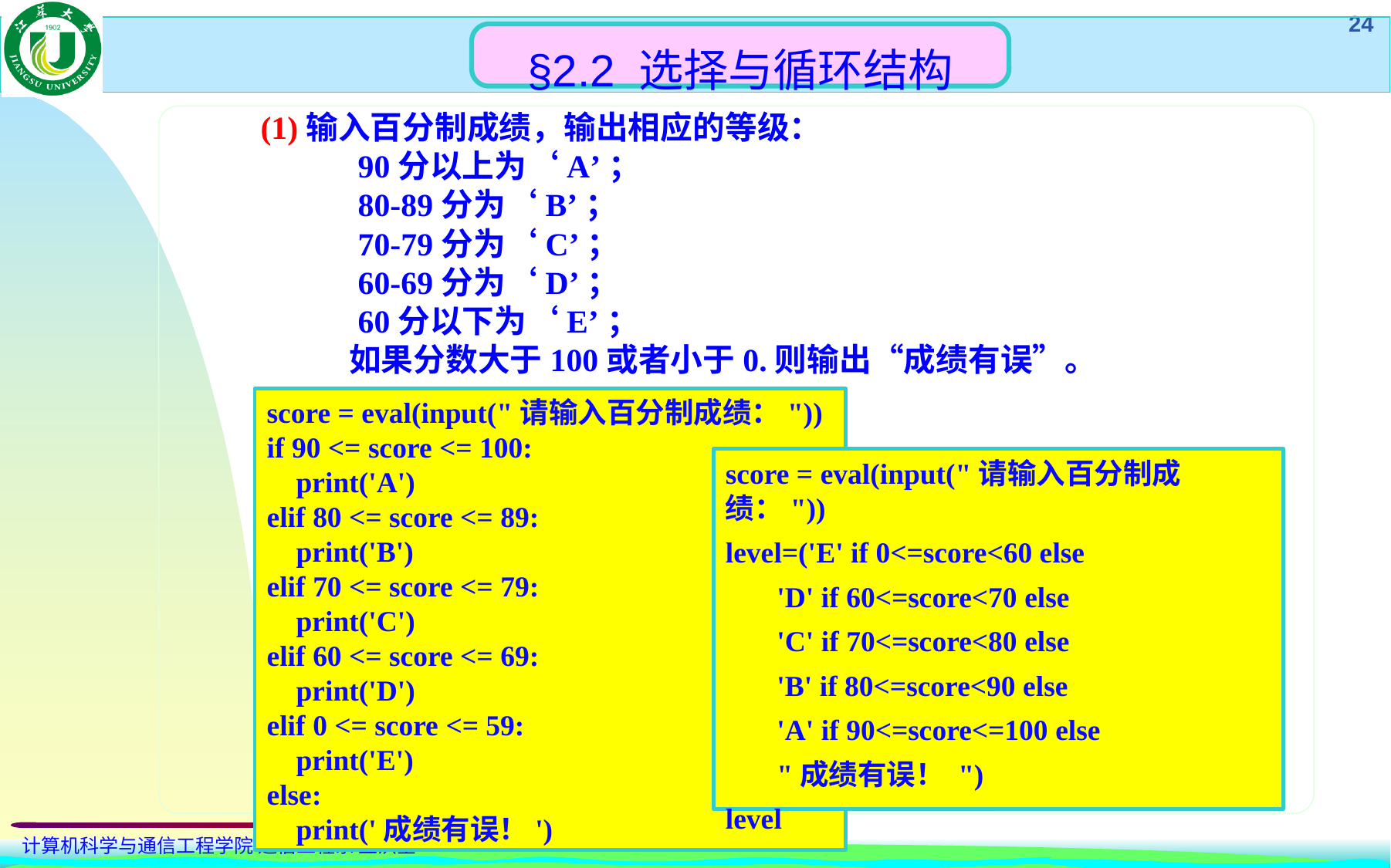

§2.2 选择与循环结构
(1)输入百分制成绩，输出相应的等级：
            90分以上为‘A’；
            80-89分为‘B’；
            70-79分为‘C’；
            60-69分为‘D’；
            60分以下为‘E’；
           如果分数大于100或者小于0.则输出“成绩有误”。
score = eval(input("请输入百分制成绩："))
if 90 <= score <= 100:
    print('A')
elif 80 <= score <= 89:
    print('B')
elif 70 <= score <= 79:
    print('C')
elif 60 <= score <= 69:
    print('D')
elif 0 <= score <= 59:
    print('E')
else:
    print('成绩有误！')
score = eval(input("请输入百分制成绩："))
level=('E' if 0<=score<60 else
       'D' if 60<=score<70 else
       'C' if 70<=score<80 else
       'B' if 80<=score<90 else
       'A' if 90<=score<=100 else
       "成绩有误！ ")
level